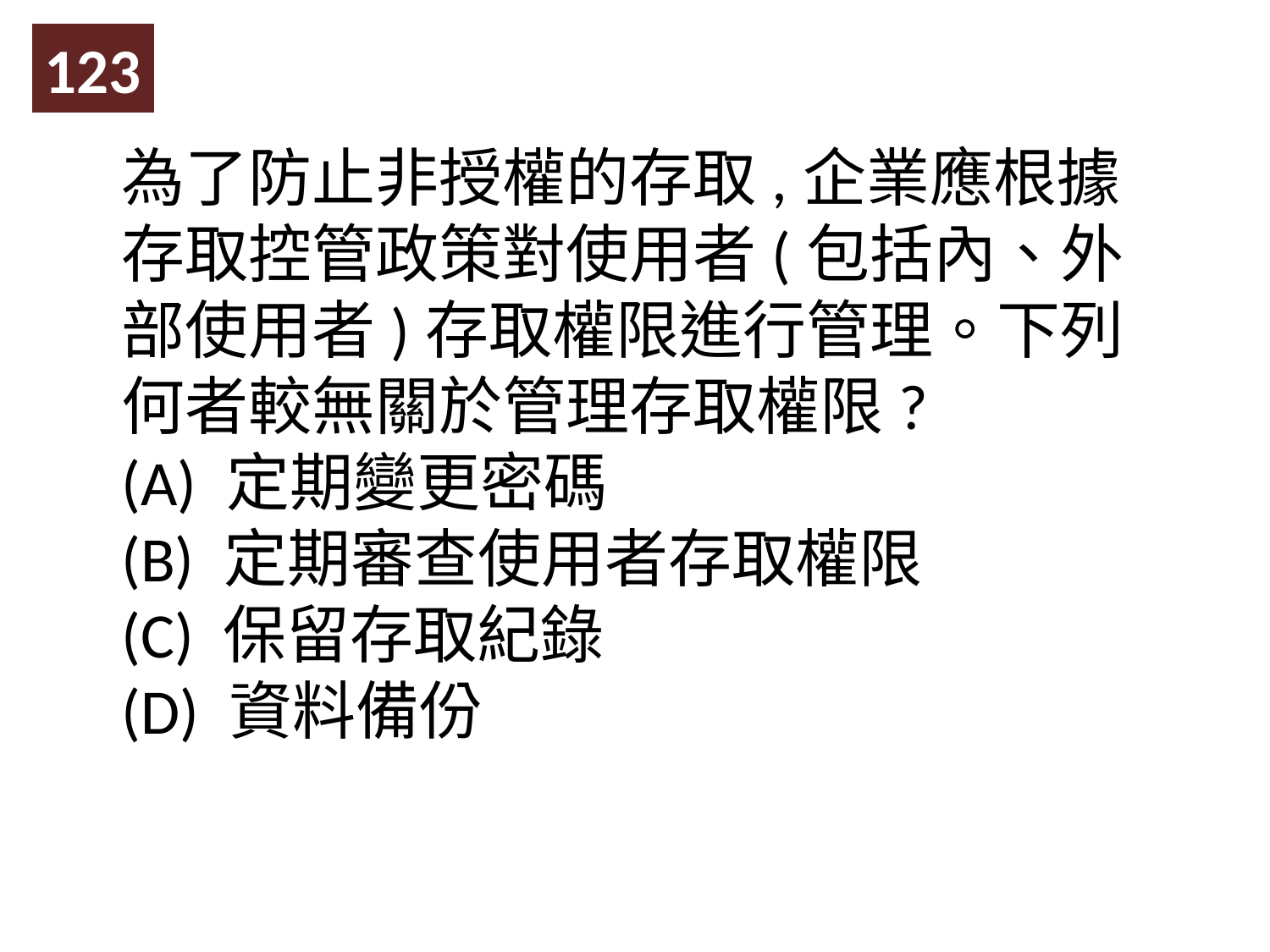

123
為了防止非授權的存取,企業應根據存取控管政策對使用者(包括內、外部使用者)存取權限進行管理。下列何者較無關於管理存取權限?
(A) 定期變更密碼
(B) 定期審查使用者存取權限
(C) 保留存取紀錄
(D) 資料備份